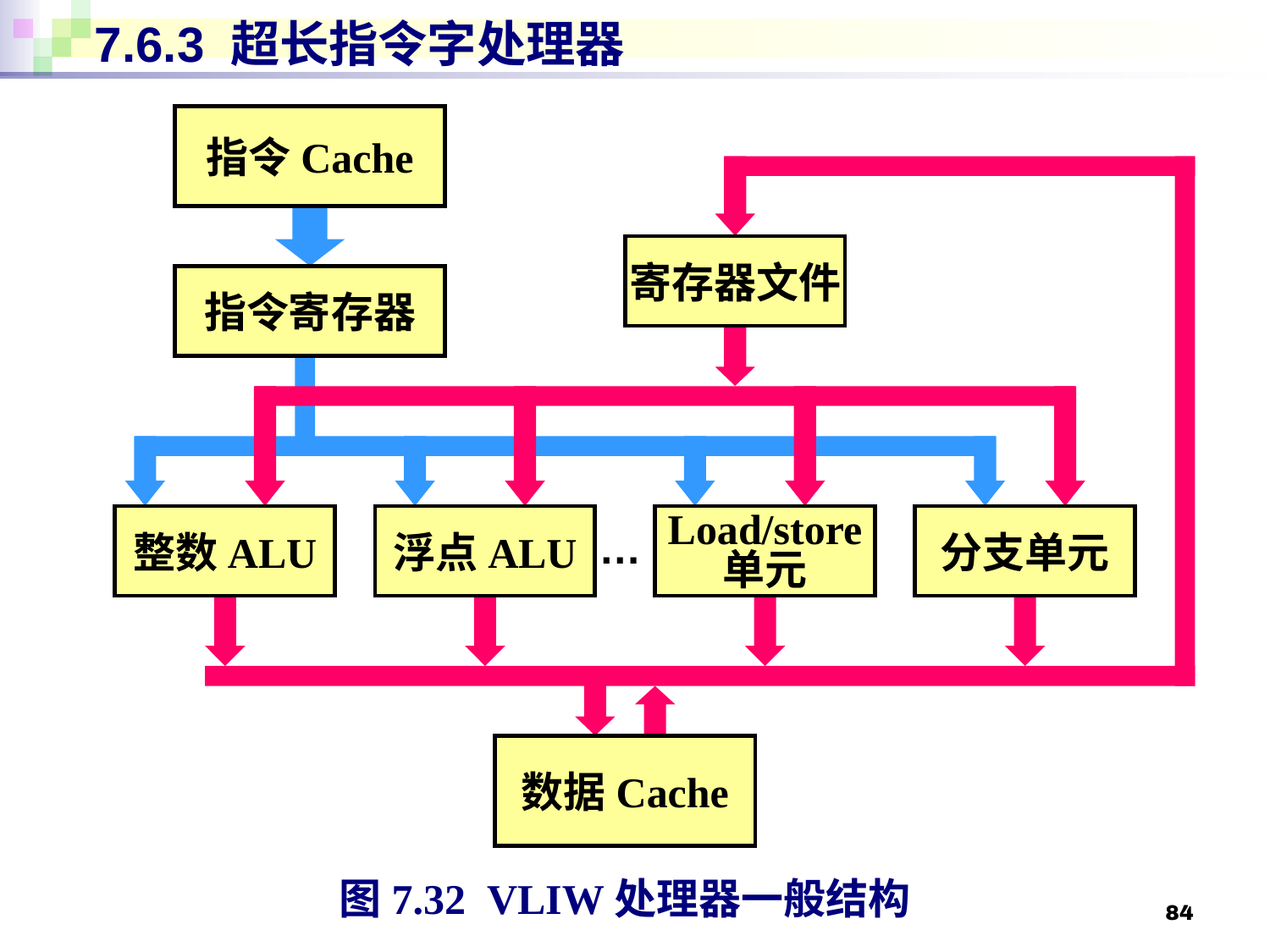

# 7.6.3 超长指令字处理器
指令Cache

寄存器文件
指令寄存器

整数ALU
浮点ALU
Load/store
单元
分支单元
…

数据Cache
图7.32  VLIW处理器一般结构
84